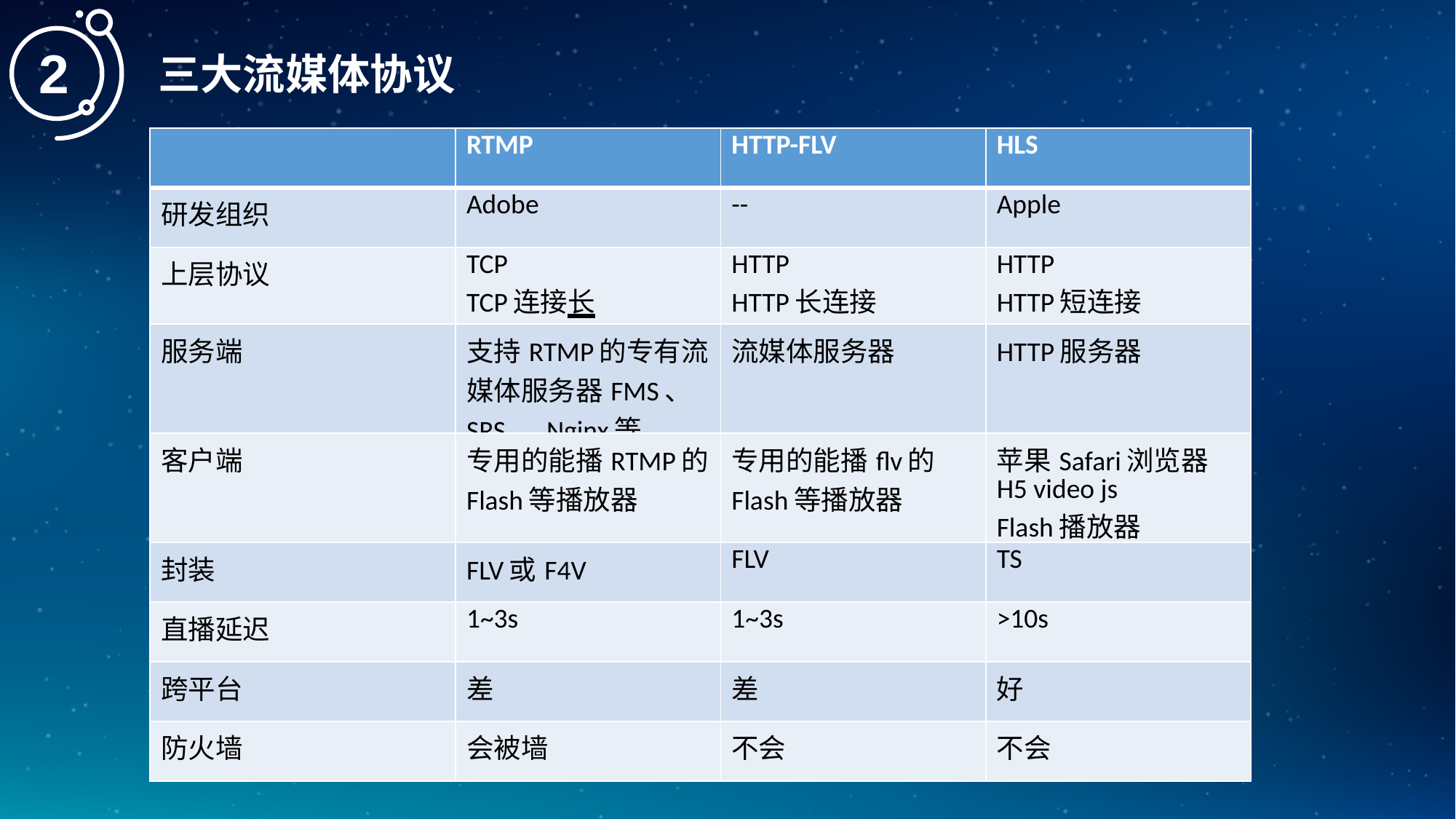

2

三大流媒体协议
|  | RTMP | HTTP-FLV | HLS |
| --- | --- | --- | --- |
| 研发组织 | Adobe | -- | Apple |
| 上层协议 | TCP TCP连接长 | HTTP HTTP长连接 | HTTP HTTP短连接 |
| 服务端 | 支持RTMP的专有流媒体服务器FMS、SRS、Nginx等 | 流媒体服务器 | HTTP服务器 |
| 客户端 | 专用的能播RTMP的Flash等播放器 | 专用的能播flv的Flash等播放器 | 苹果Safari浏览器 H5 video js Flash播放器 |
| 封装 | FLV或F4V | FLV | TS |
| 直播延迟 | 1~3s | 1~3s | >10s |
| 跨平台 | 差 | 差 | 好 |
| 防火墙 | 会被墙 | 不会 | 不会 |